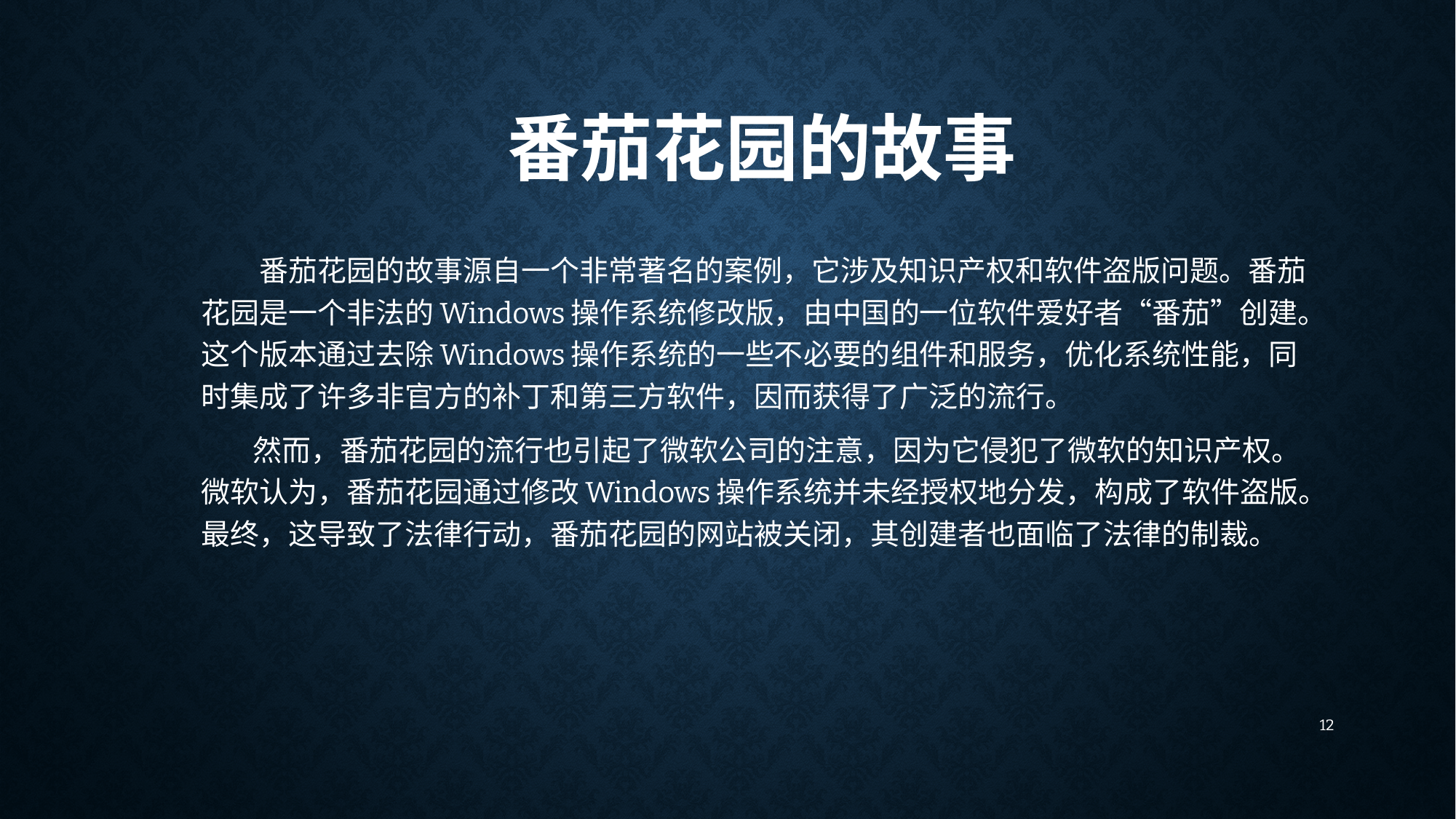

# 番茄花园的故事
        番茄花园的故事源自一个非常著名的案例，它涉及知识产权和软件盗版问题。番茄花园是一个非法的Windows操作系统修改版，由中国的一位软件爱好者“番茄”创建。这个版本通过去除Windows操作系统的一些不必要的组件和服务，优化系统性能，同时集成了许多非官方的补丁和第三方软件，因而获得了广泛的流行。
       然而，番茄花园的流行也引起了微软公司的注意，因为它侵犯了微软的知识产权。微软认为，番茄花园通过修改Windows操作系统并未经授权地分发，构成了软件盗版。最终，这导致了法律行动，番茄花园的网站被关闭，其创建者也面临了法律的制裁。
12